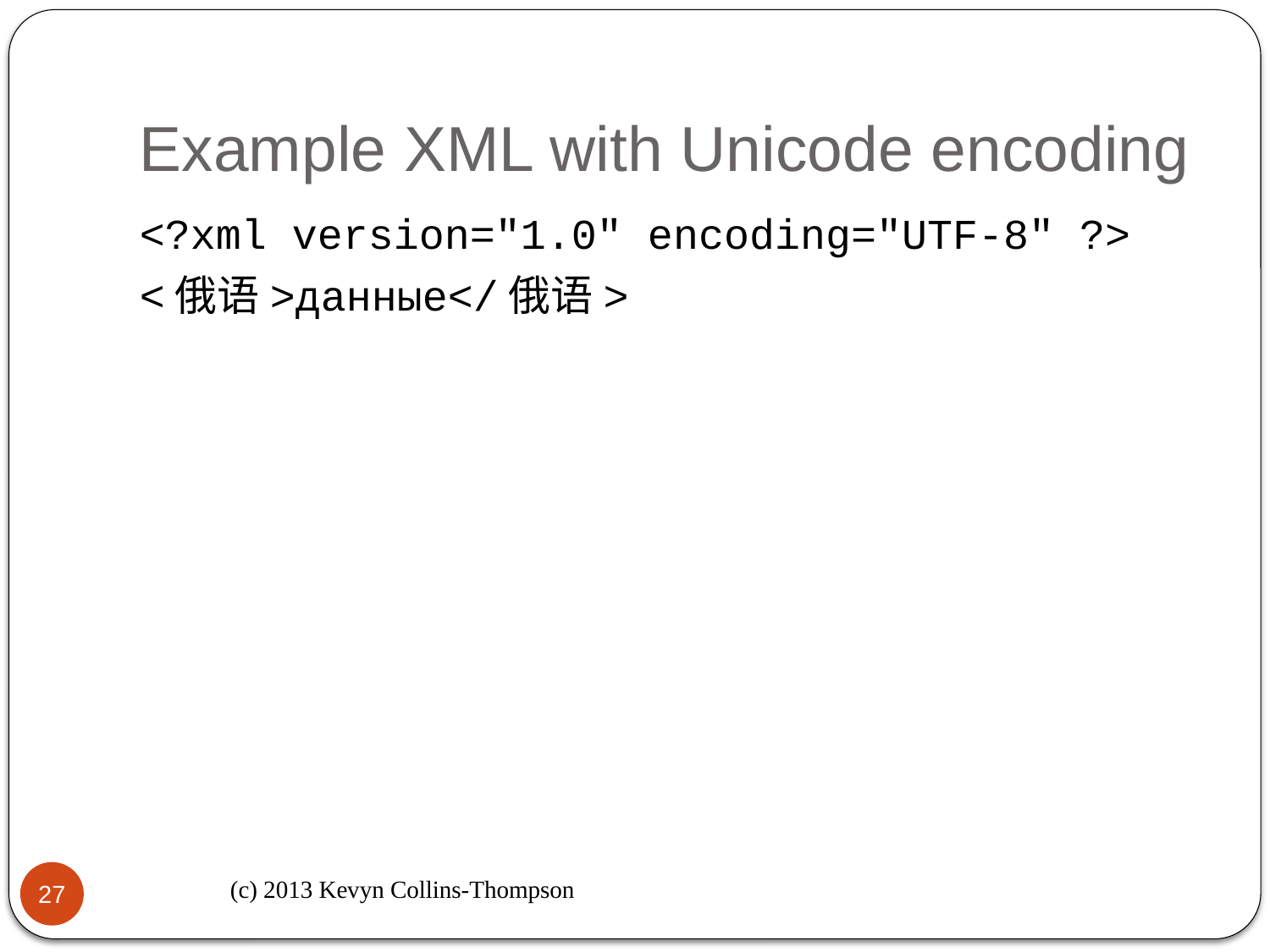

# Example XML with Unicode encoding
<?xml version="1.0" encoding="UTF-8" ?>
<俄语>данные</俄语>
(c) 2013 Kevyn Collins-Thompson
27